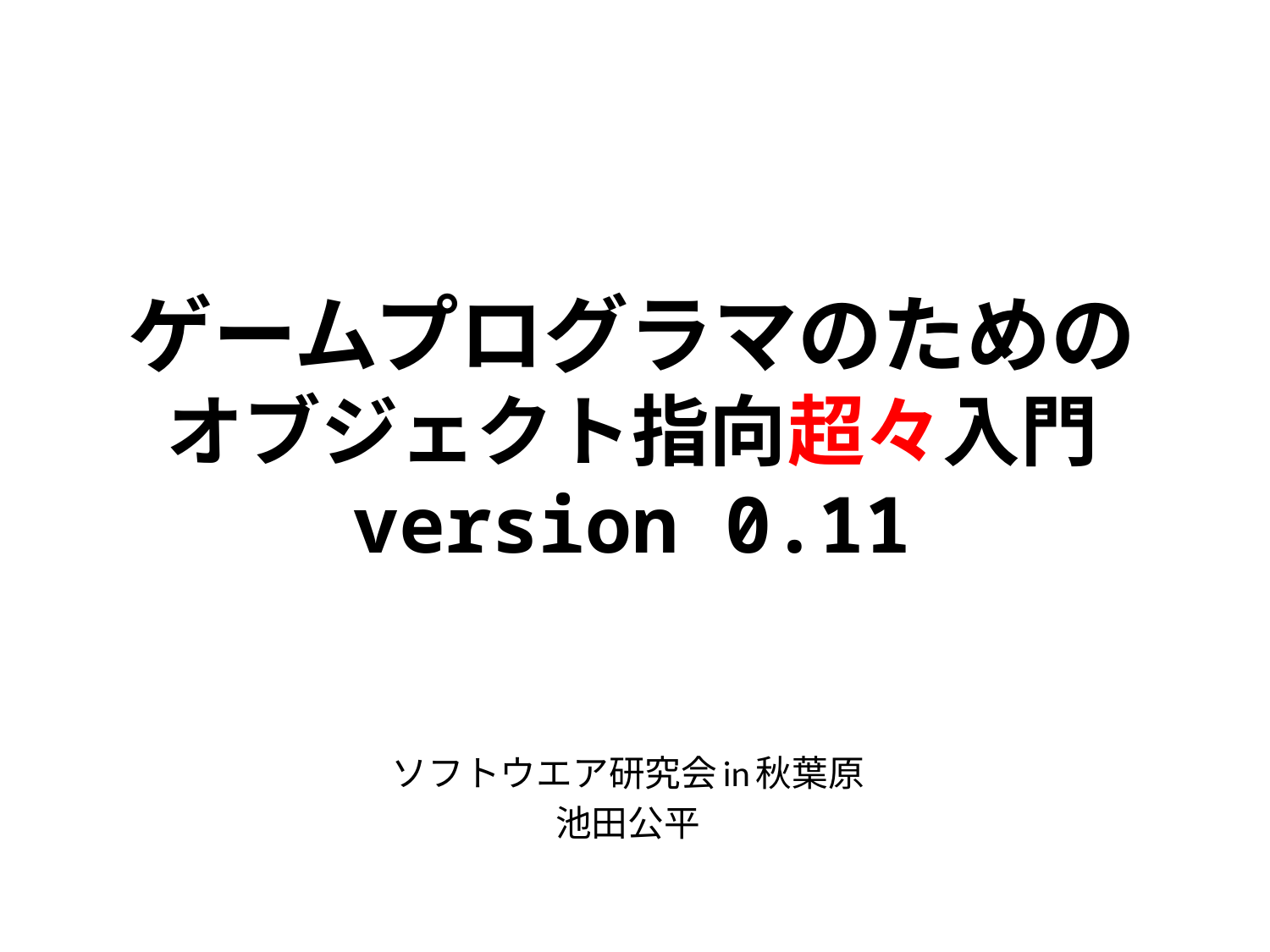

# ゲームプログラマのための オブジェクト指向超々入門 version 0.11
ソフトウエア研究会in秋葉原
池田公平